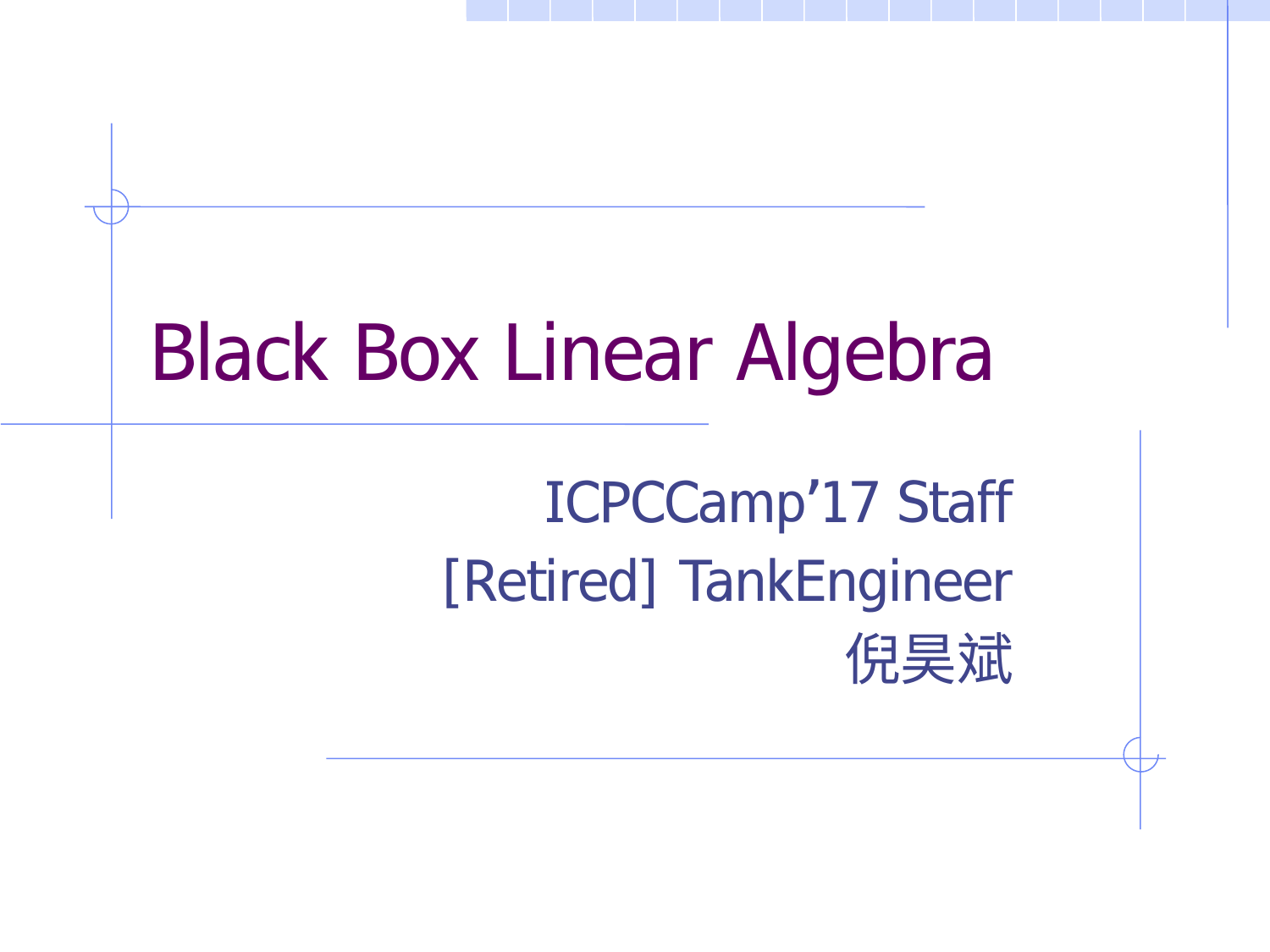

# Black Box Linear Algebra
ICPCCamp’17 Staff
[Retired] TankEngineer
倪昊斌